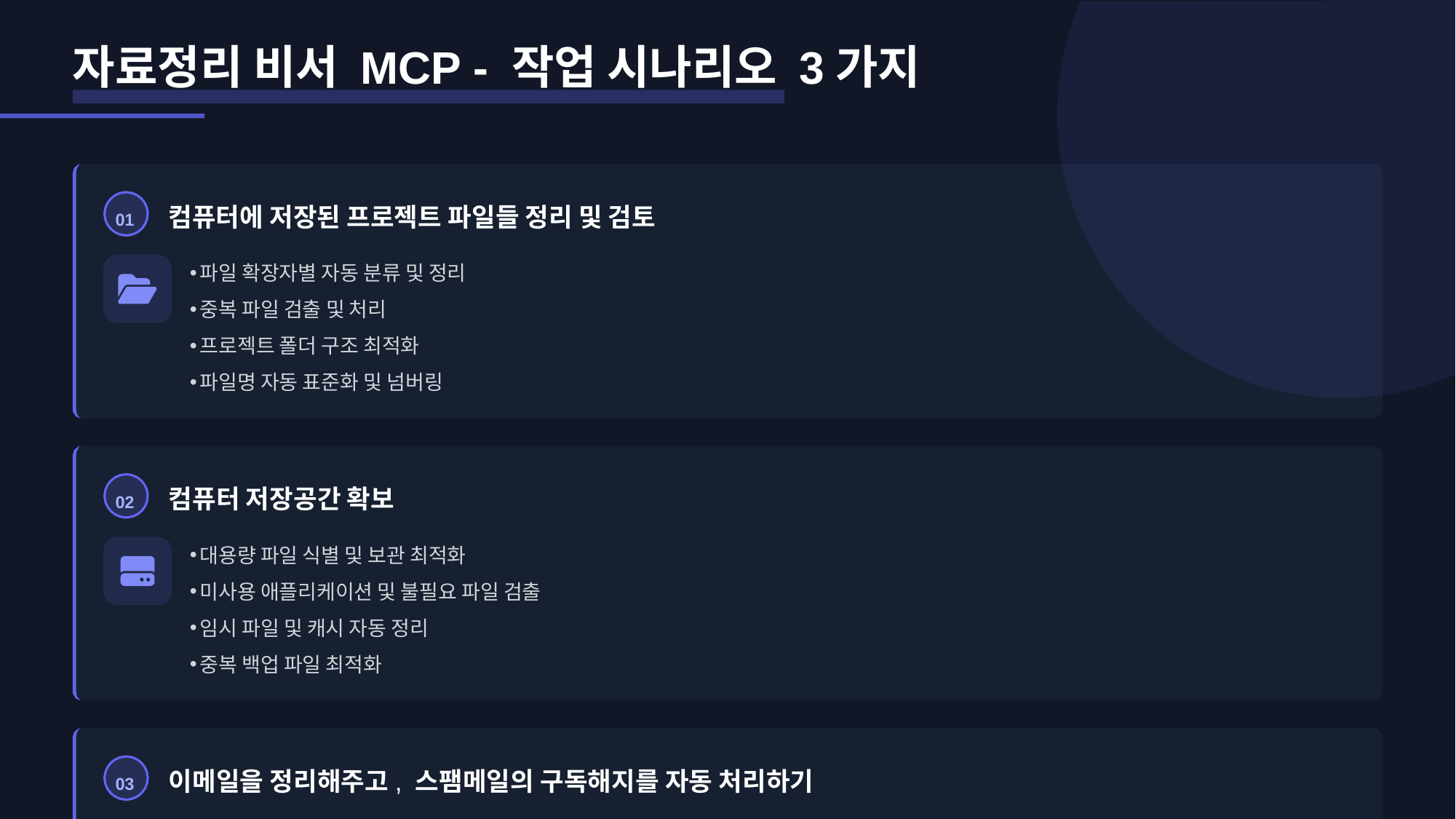

# 자료정리 비서 MCP - 작업 시나리오 3가지

01	컴퓨터에 저장된 프로젝트 파일들 정리 및 검토
파일 확장자별 자동 분류 및 정리
중복 파일 검출 및 처리
프로젝트 폴더 구조 최적화
파일명 자동 표준화 및 넘버링

02	컴퓨터 저장공간 확보
대용량 파일 식별 및 보관 최적화
미사용 애플리케이션 및 불필요 파일 검출
임시 파일 및 캐시 자동 정리
중복 백업 파일 최적화

03	이메일을 정리해주고, 스팸메일의 구독해지를 자동 처리하기
이메일 카테고리별 자동 분류
스팸 메일 필터링 및 구독 해지 자동화
중요 메일 우선순위 설정
대량 메일 정리 및 보관 자동화